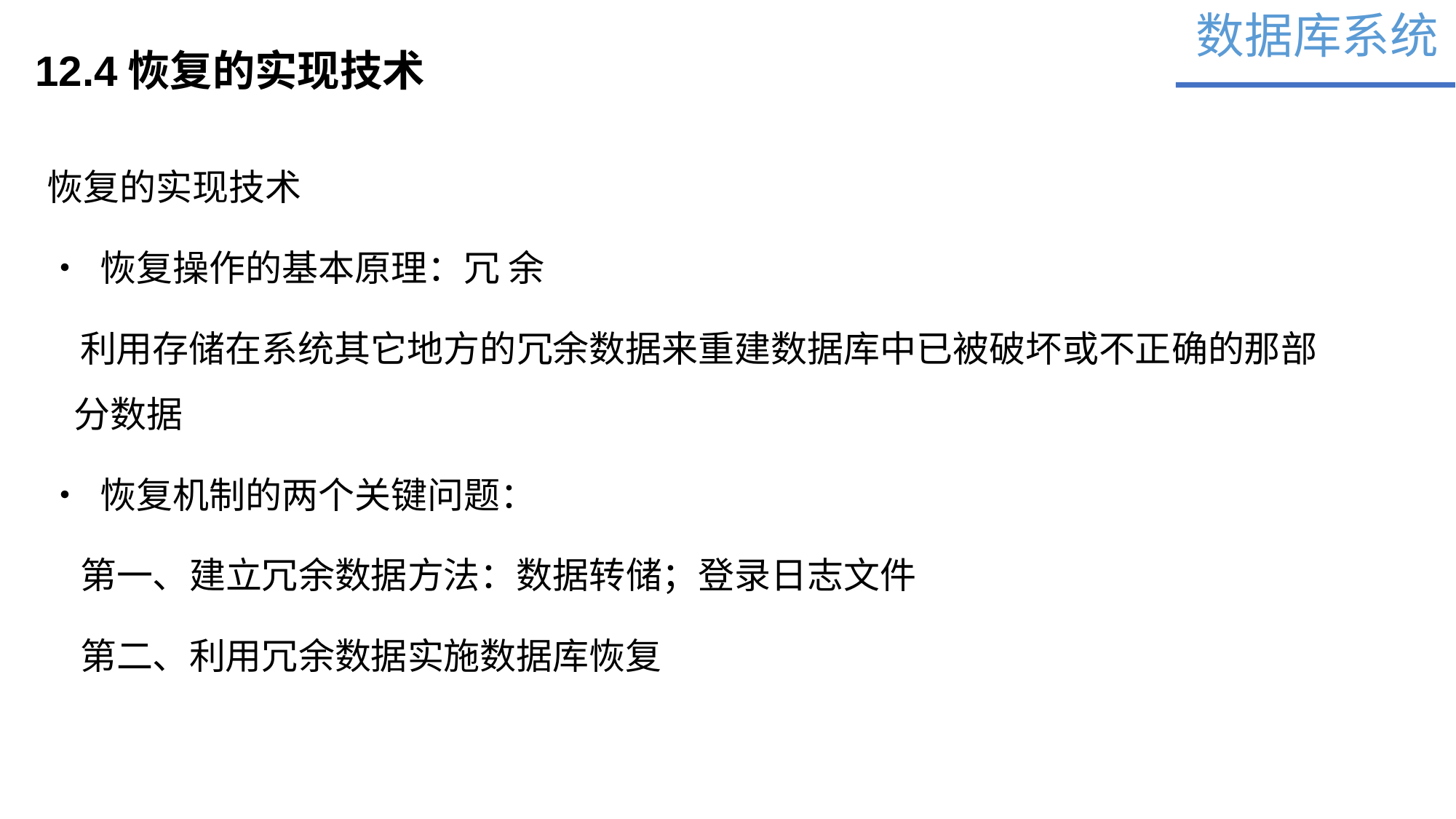

数据库系统
12.4恢复的实现技术

恢复的实现技术
• 恢复操作的基本原理：冗 余
   利用存储在系统其它地方的冗余数据来重建数据库中已被破坏或不正确的那部分数据
• 恢复机制的两个关键问题：
   第一、建立冗余数据方法：数据转储；登录日志文件
   第二、利用冗余数据实施数据库恢复